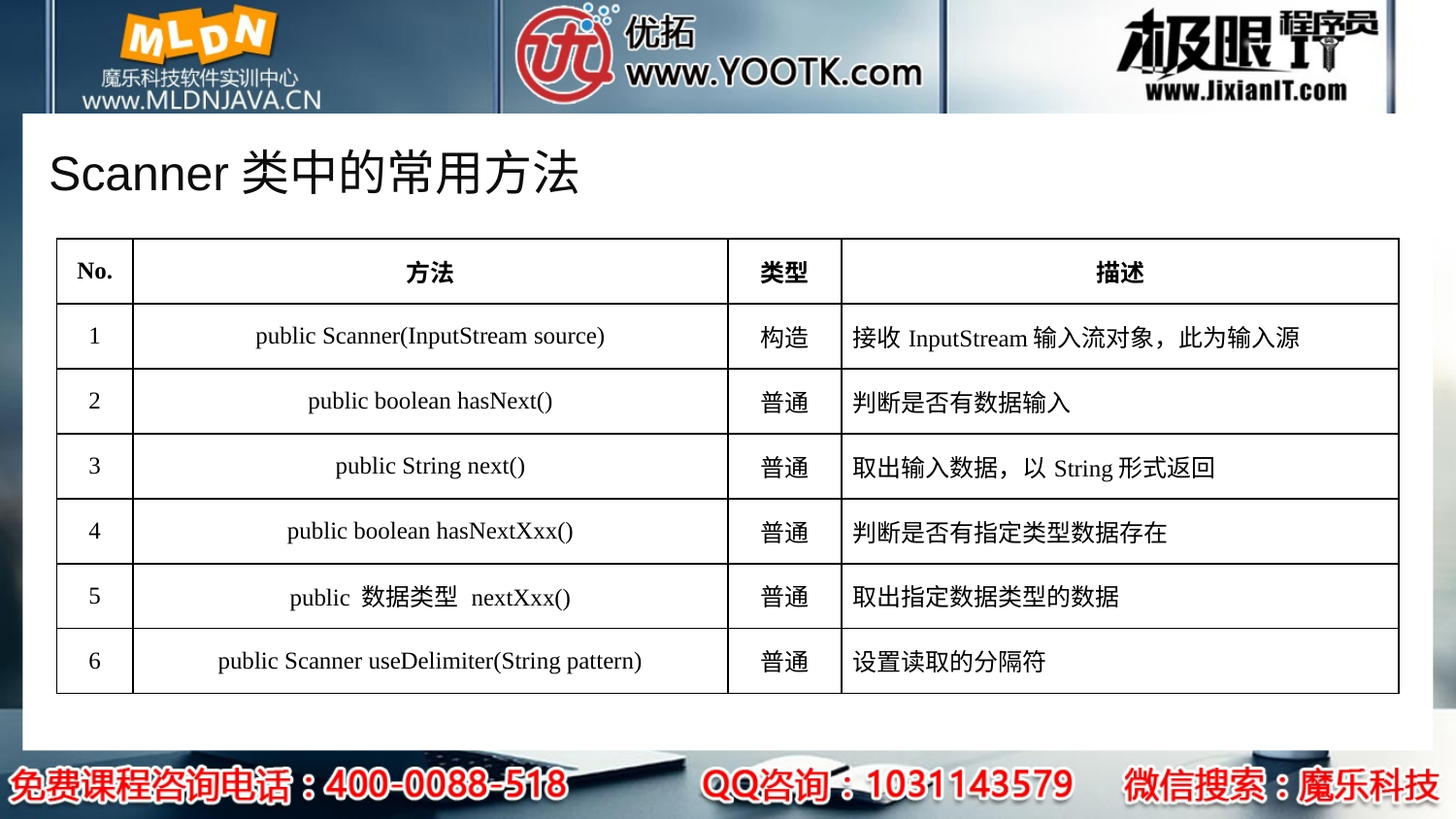

# Scanner类中的常用方法
| No. | 方法 | 类型 | 描述 |
| --- | --- | --- | --- |
| 1 | public Scanner(InputStream source) | 构造 | 接收InputStream输入流对象，此为输入源 |
| 2 | public boolean hasNext() | 普通 | 判断是否有数据输入 |
| 3 | public String next() | 普通 | 取出输入数据，以String形式返回 |
| 4 | public boolean hasNextXxx() | 普通 | 判断是否有指定类型数据存在 |
| 5 | public 数据类型 nextXxx() | 普通 | 取出指定数据类型的数据 |
| 6 | public Scanner useDelimiter(String pattern) | 普通 | 设置读取的分隔符 |